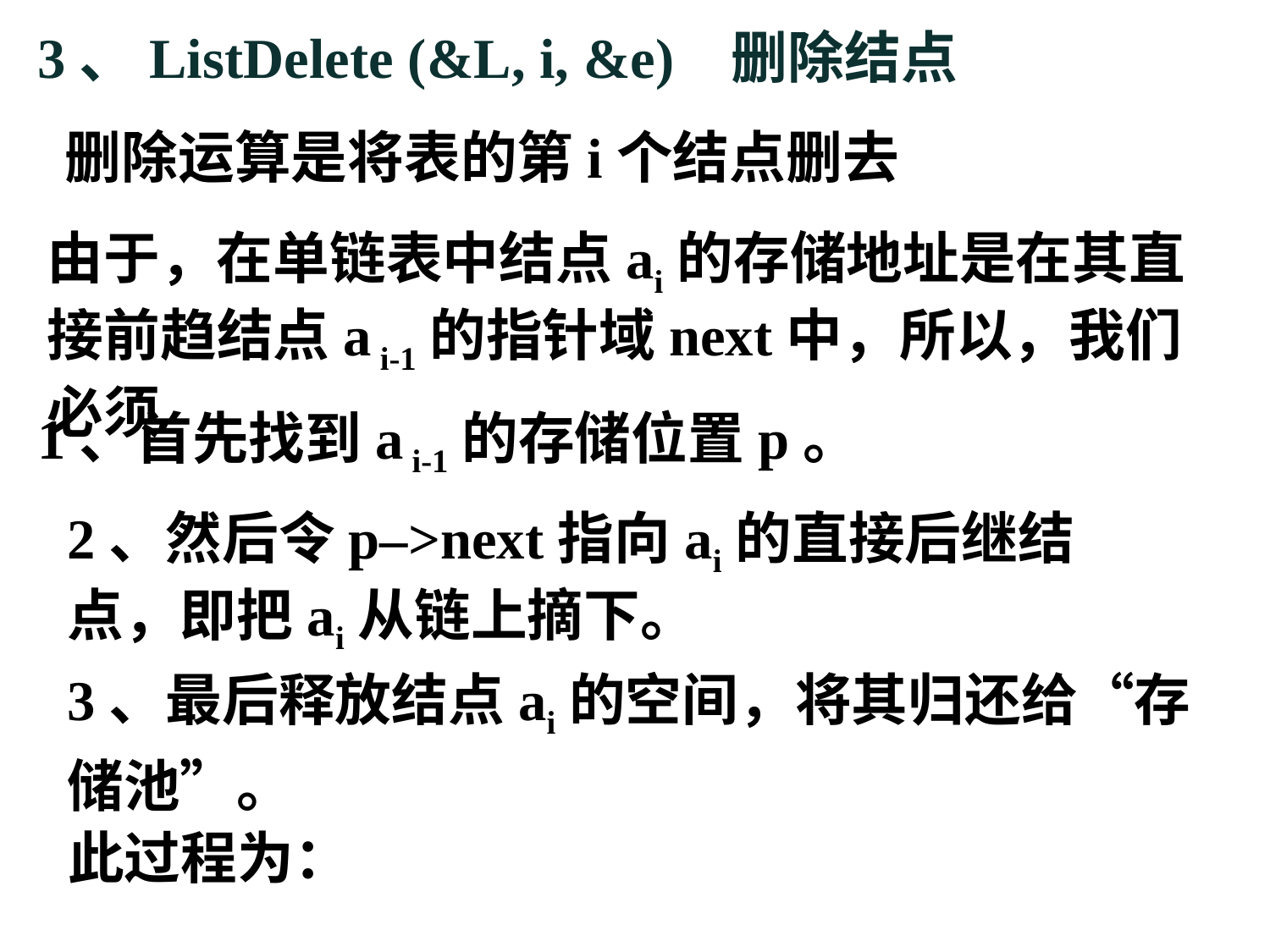

3、ListDelete (&L, i, &e)   删除结点
删除运算是将表的第i个结点删去
由于，在单链表中结点ai的存储地址是在其直接前趋结点a i-1的指针域next中，所以，我们必须
1、首先找到a i-1的存储位置p。
2、然后令p–>next指向ai的直接后继结点，即把ai从链上摘下。
3、最后释放结点ai的空间，将其归还给“存储池”。
此过程为：